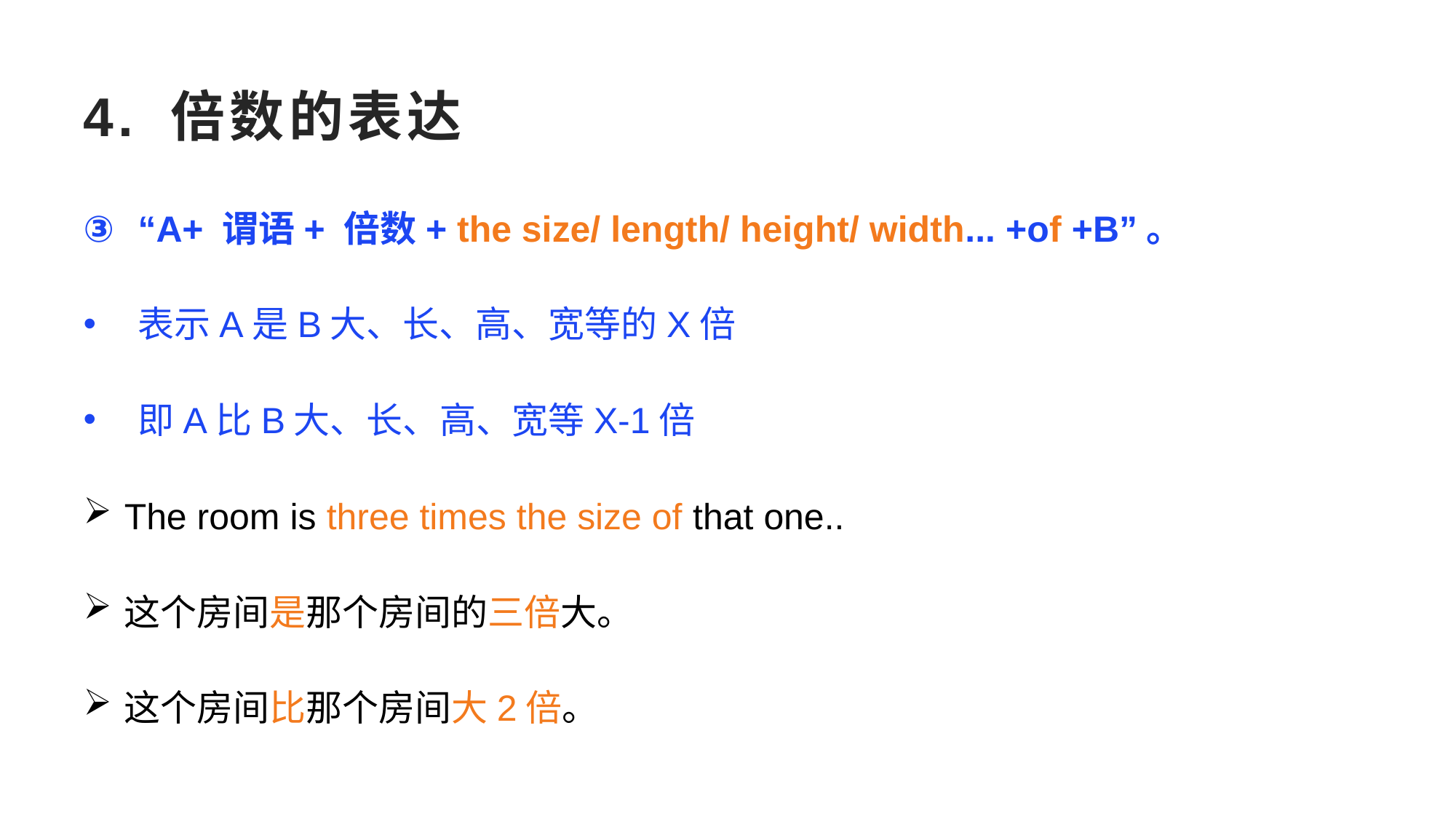

4. 倍数的表达
“A+ 谓语+ 倍数+ the size/ length/ height/ width... +of +B”。
表示A是B大、长、高、宽等的X倍
即A比B大、长、高、宽等X-1倍
The room is three times the size of that one..
这个房间是那个房间的三倍大。
这个房间比那个房间大2倍。